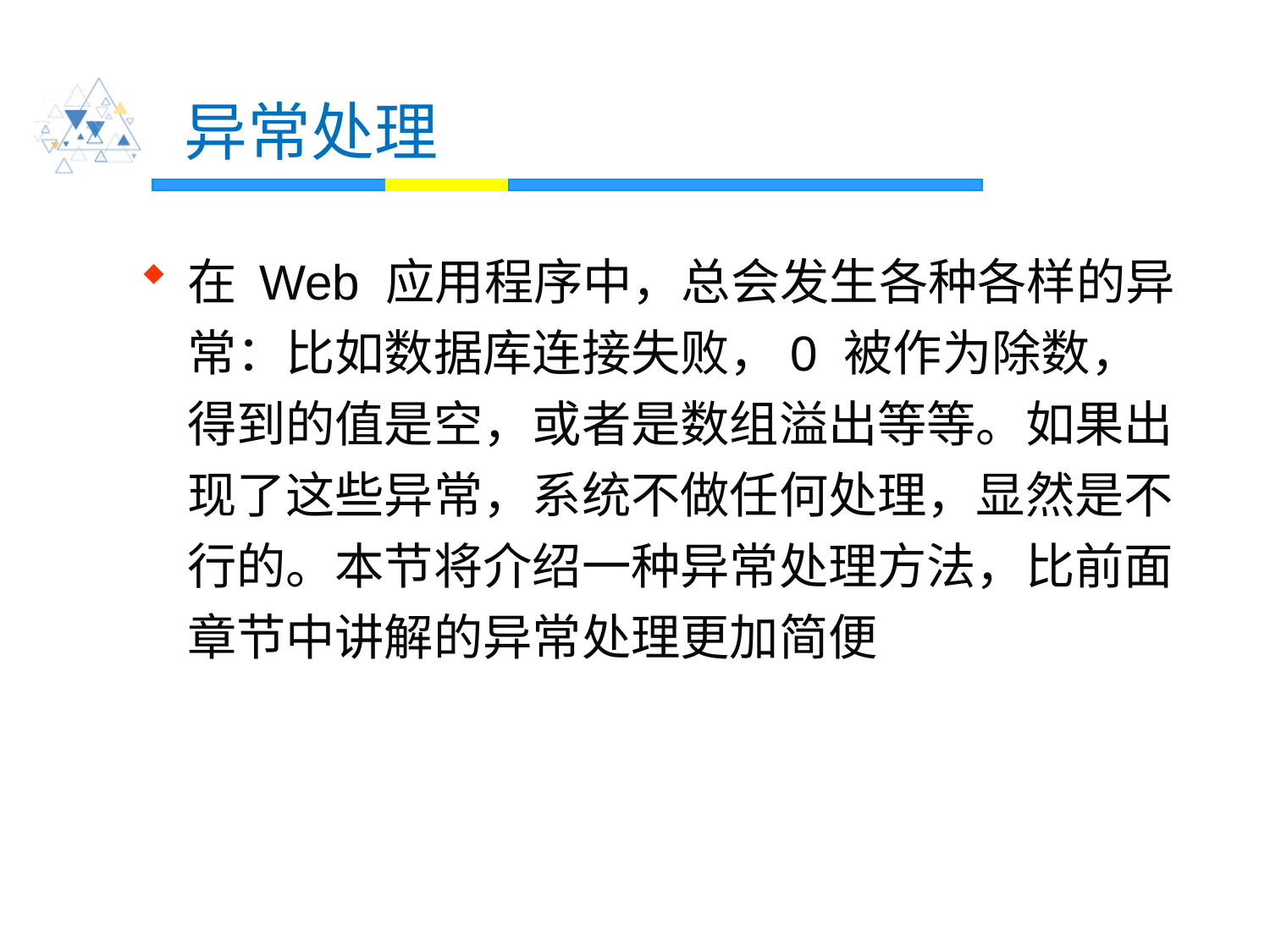

# 异常处理
在 Web 应用程序中，总会发生各种各样的异常：比如数据库连接失败，0 被作为除数，得到的值是空，或者是数组溢出等等。如果出现了这些异常，系统不做任何处理，显然是不行的。本节将介绍一种异常处理方法，比前面章节中讲解的异常处理更加简便